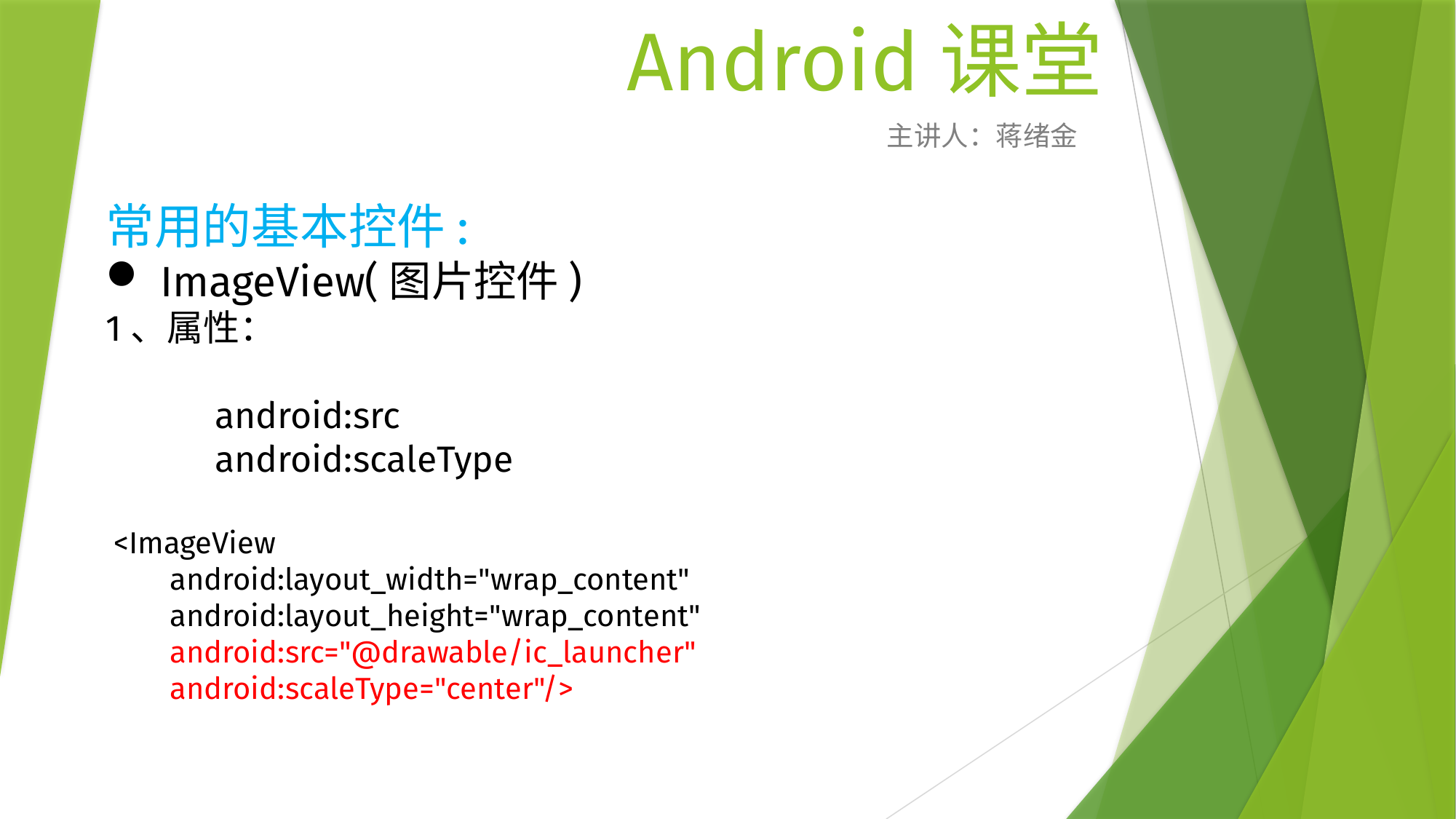

# Android课堂
主讲人：蒋绪金
常用的基本控件:
ImageView(图片控件)
1、属性：

	android:src
	android:scaleType

 <ImageView
        android:layout_width="wrap_content"
        android:layout_height="wrap_content"
        android:src="@drawable/ic_launcher"
        android:scaleType="center"/>